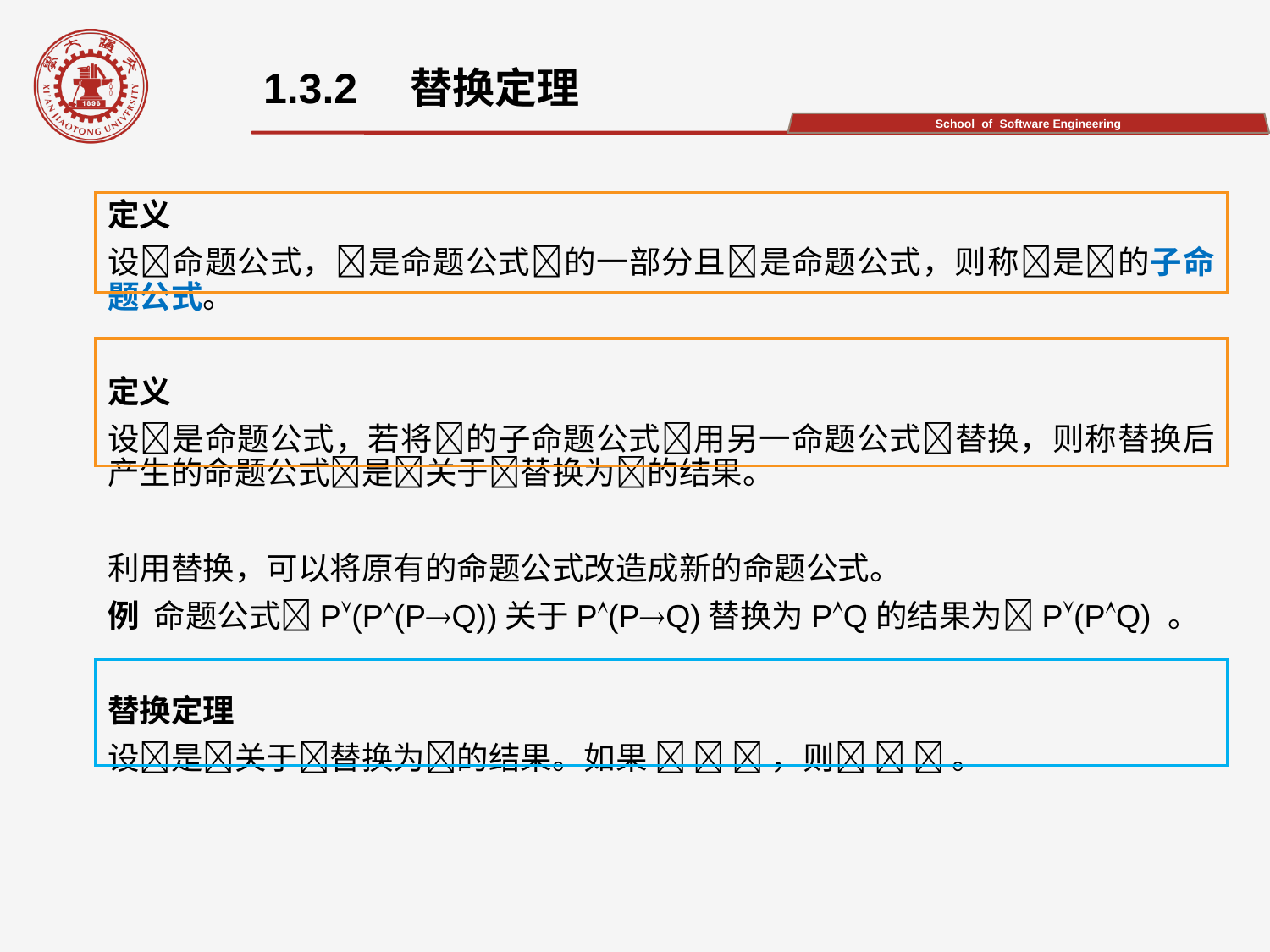

1.3.2　替换定理
定义
设α命题公式，δ是命题公式α的一部分且δ是命题公式，则称δ是α的子命题公式。

定义
设α是命题公式，若将α的子命题公式δ用另一命题公式γ替换，则称替换后产生的命题公式β是α关于δ替换为γ的结果。

利用替换，可以将原有的命题公式改造成新的命题公式。
例  命题公式¬P∨(P∧(P→Q))关于P∧(P→Q)替换为P∧Q的结果为¬P∨(P∧Q) 。

替换定理
设β是α关于δ替换为γ的结果。如果 δ ⇔ γ ，则α ⇔ β 。